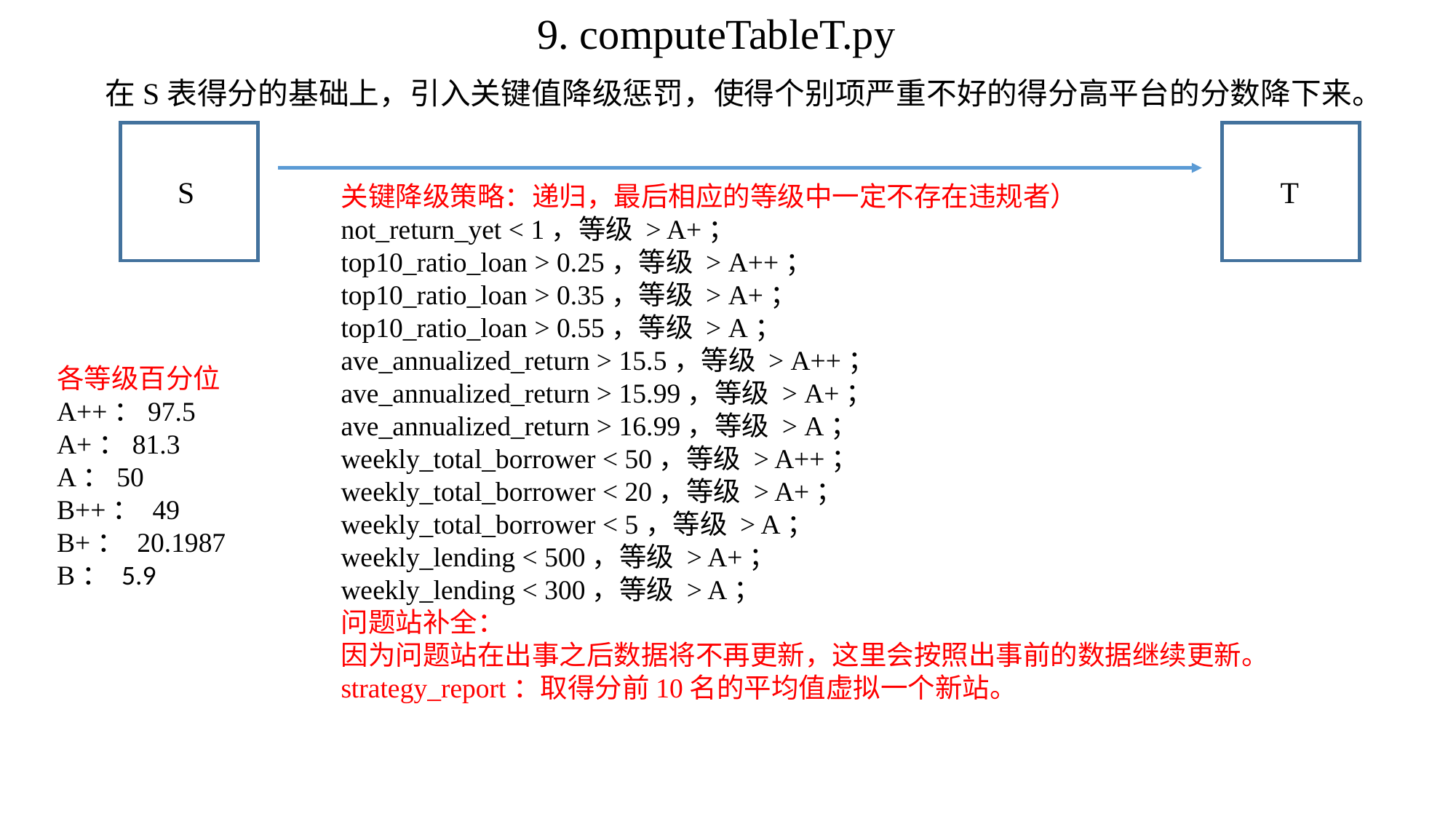

9. computeTableT.py
在S表得分的基础上，引入关键值降级惩罚，使得个别项严重不好的得分高平台的分数降下来。

S

T
关键降级策略：递归，最后相应的等级中一定不存在违规者）
not_return_yet < 1，等级 > A+；
top10_ratio_loan > 0.25，等级 > A++；
top10_ratio_loan > 0.35，等级 > A+；
top10_ratio_loan > 0.55，等级 > A；
ave_annualized_return > 15.5，等级 > A++；
ave_annualized_return > 15.99，等级 > A+；
ave_annualized_return > 16.99，等级 > A；
weekly_total_borrower < 50，等级 > A++；
weekly_total_borrower < 20，等级 > A+；
weekly_total_borrower < 5，等级 > A；
weekly_lending < 500，等级 > A+；
weekly_lending < 300，等级 > A；
问题站补全：
因为问题站在出事之后数据将不再更新，这里会按照出事前的数据继续更新。
strategy_report：取得分前10名的平均值虚拟一个新站。
各等级百分位
A++：97.5
A+：81.3
A：50
B++： 49
B+： 20.1987
B： 5.9